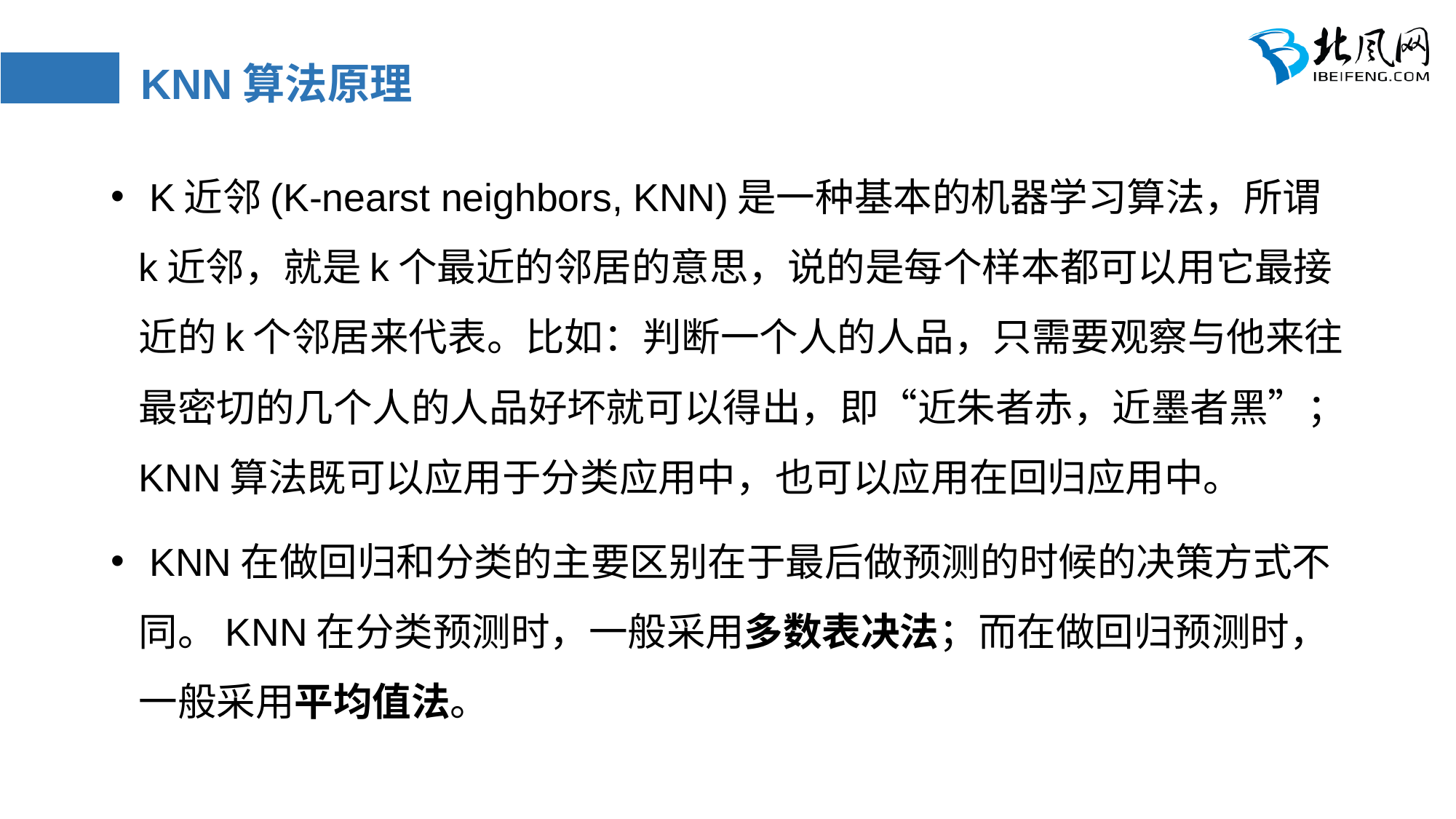

# KNN算法原理
 K近邻(K-nearst neighbors, KNN)是一种基本的机器学习算法，所谓k近邻，就是k个最近的邻居的意思，说的是每个样本都可以用它最接近的k个邻居来代表。比如：判断一个人的人品，只需要观察与他来往最密切的几个人的人品好坏就可以得出，即“近朱者赤，近墨者黑”；KNN算法既可以应用于分类应用中，也可以应用在回归应用中。
 KNN在做回归和分类的主要区别在于最后做预测的时候的决策方式不同。KNN在分类预测时，一般采用多数表决法；而在做回归预测时，一般采用平均值法。